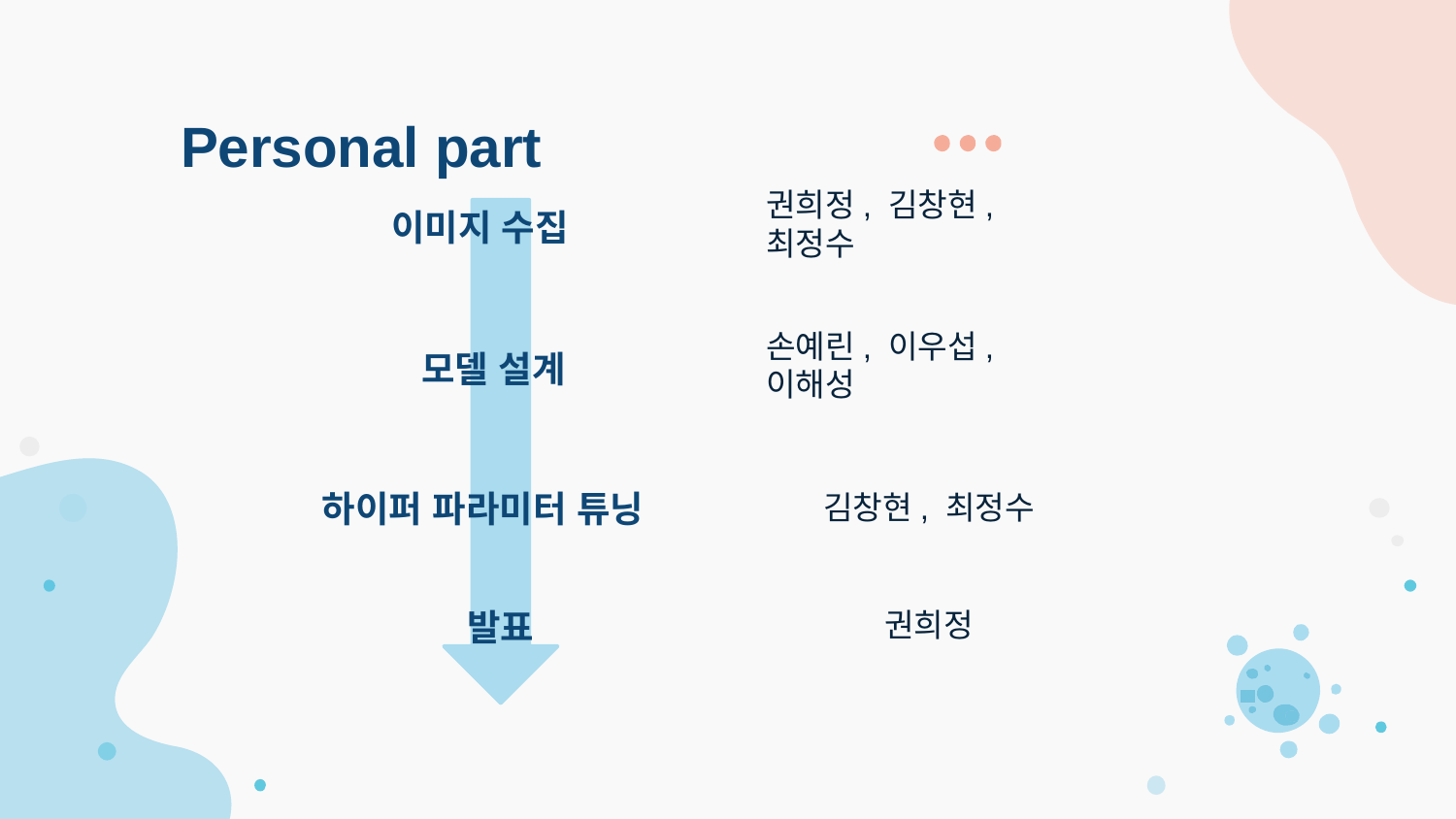

# Personal part

권희정, 김창현, 최정수
이미지 수집
손예린, 이우섭, 이해성
모델 설계

김창현, 최정수
하이퍼 파라미터 튜닝
권희정
발표